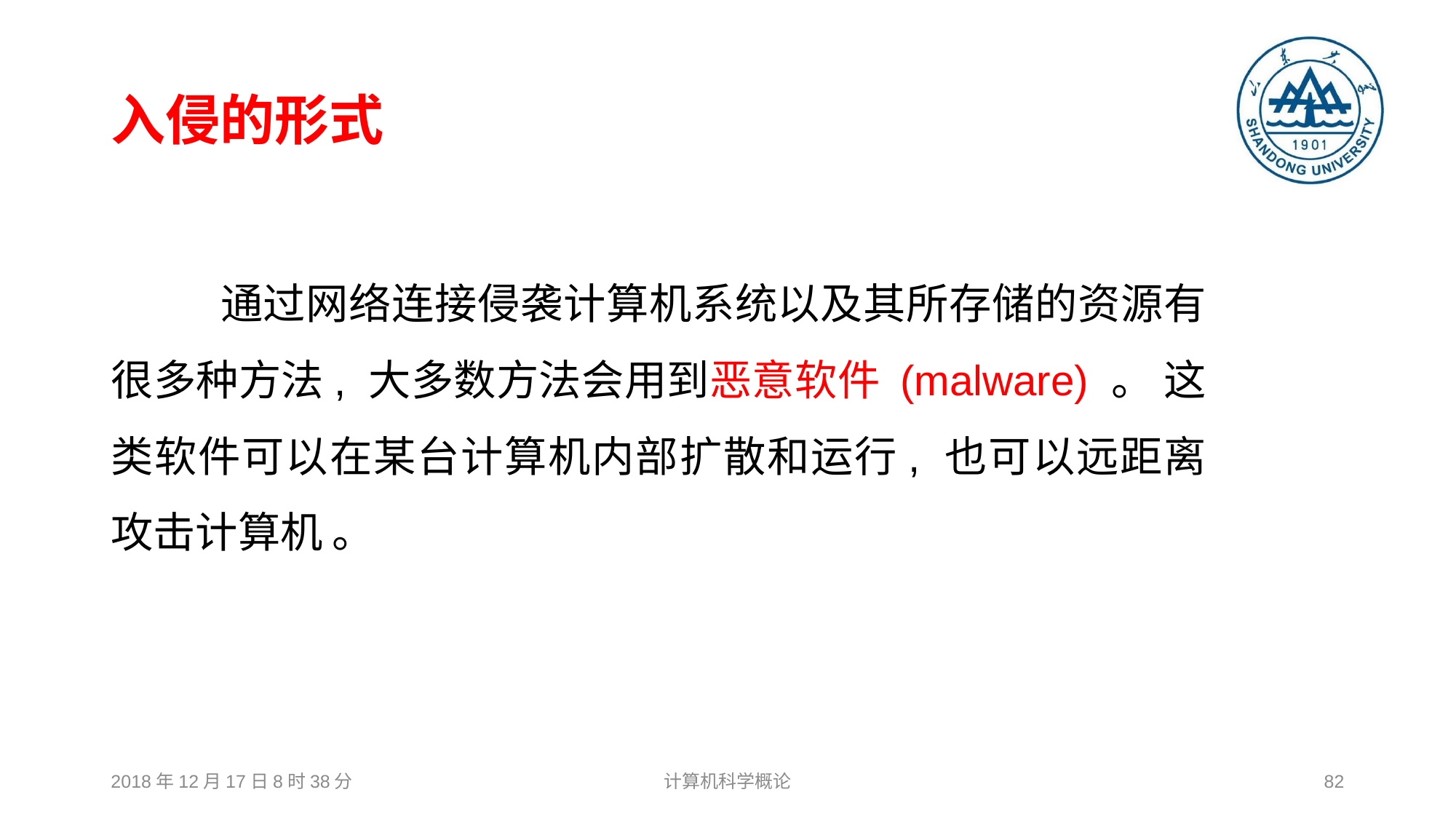

# 入侵的形式
	通过网络连接侵袭计算机系统以及其所存储的资源有很多种方法, 大多数方法会用到恶意软件 (malware) 。 这类软件可以在某台计算机内部扩散和运行, 也可以远距离攻击计算机 。
2018年12月17日8时38分
计算机科学概论
82